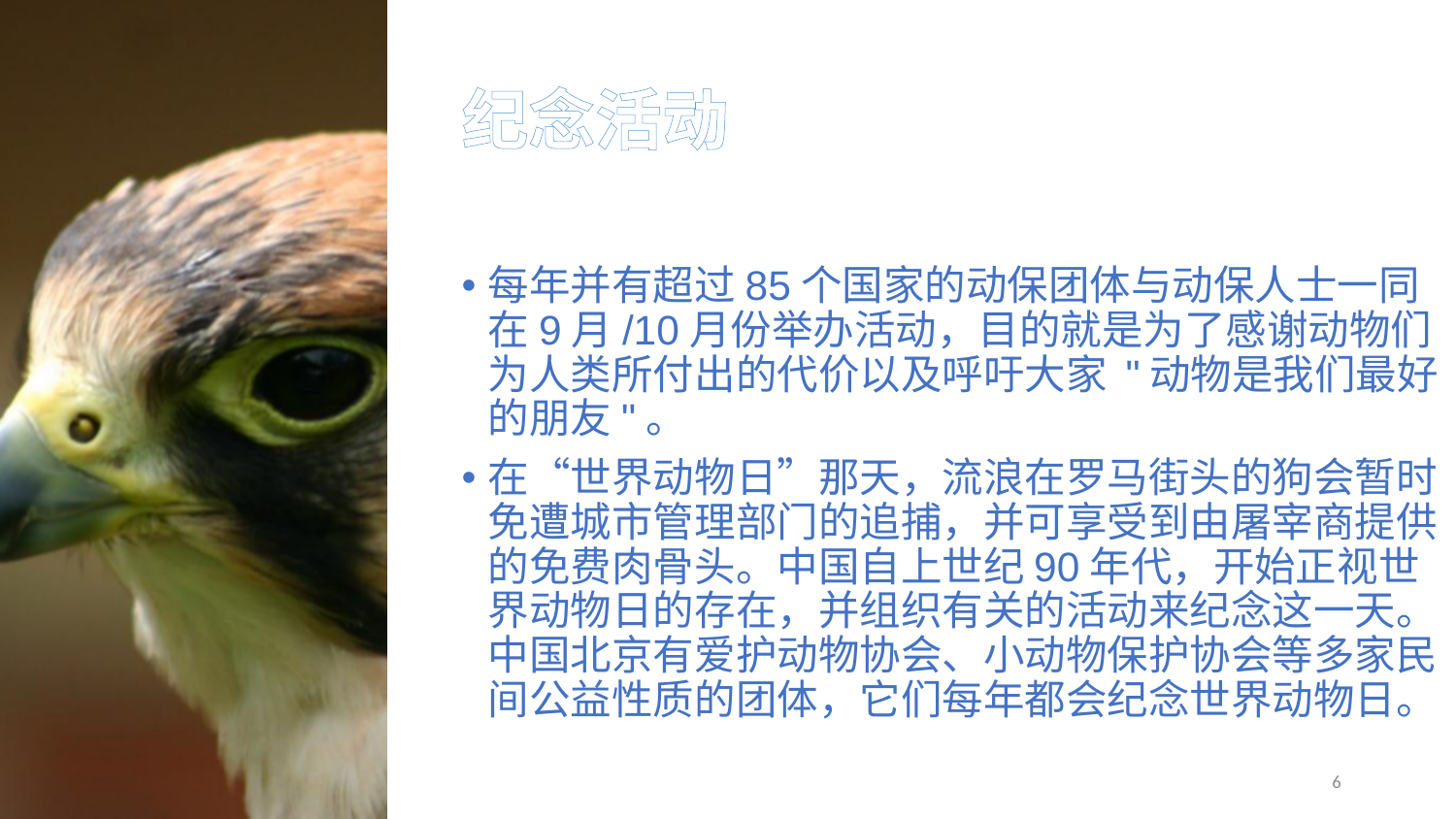

# 纪念活动
每年并有超过85个国家的动保团体与动保人士一同在9月/10月份举办活动，目的就是为了感谢动物们为人类所付出的代价以及呼吁大家 "动物是我们最好的朋友"。
在“世界动物日”那天，流浪在罗马街头的狗会暂时免遭城市管理部门的追捕，并可享受到由屠宰商提供的免费肉骨头。中国自上世纪90年代，开始正视世界动物日的存在，并组织有关的活动来纪念这一天。中国北京有爱护动物协会、小动物保护协会等多家民间公益性质的团体，它们每年都会纪念世界动物日。
6